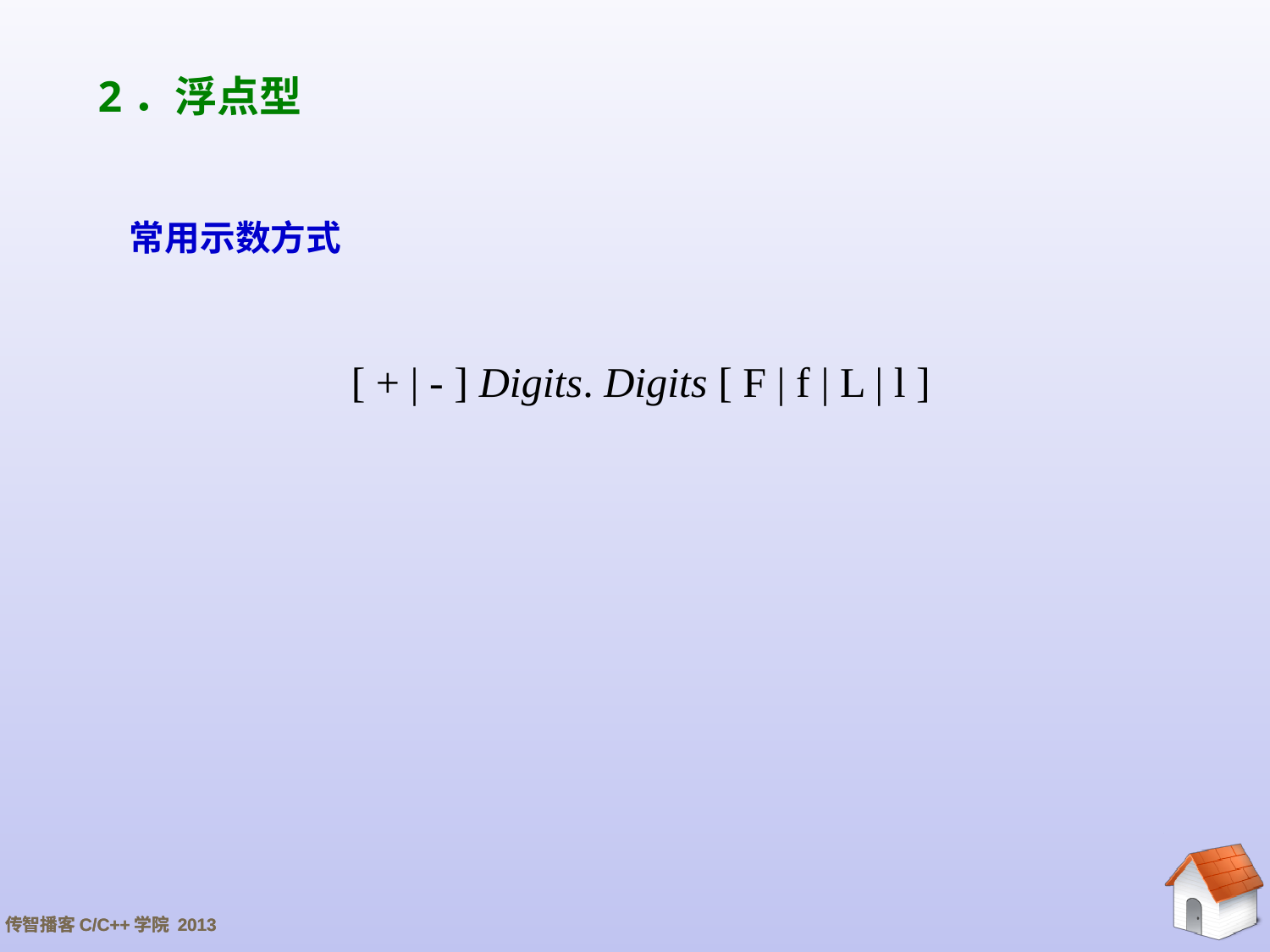

2．浮点型
常用示数方式
[ + | - ] Digits. Digits [ F | f | L | l ]